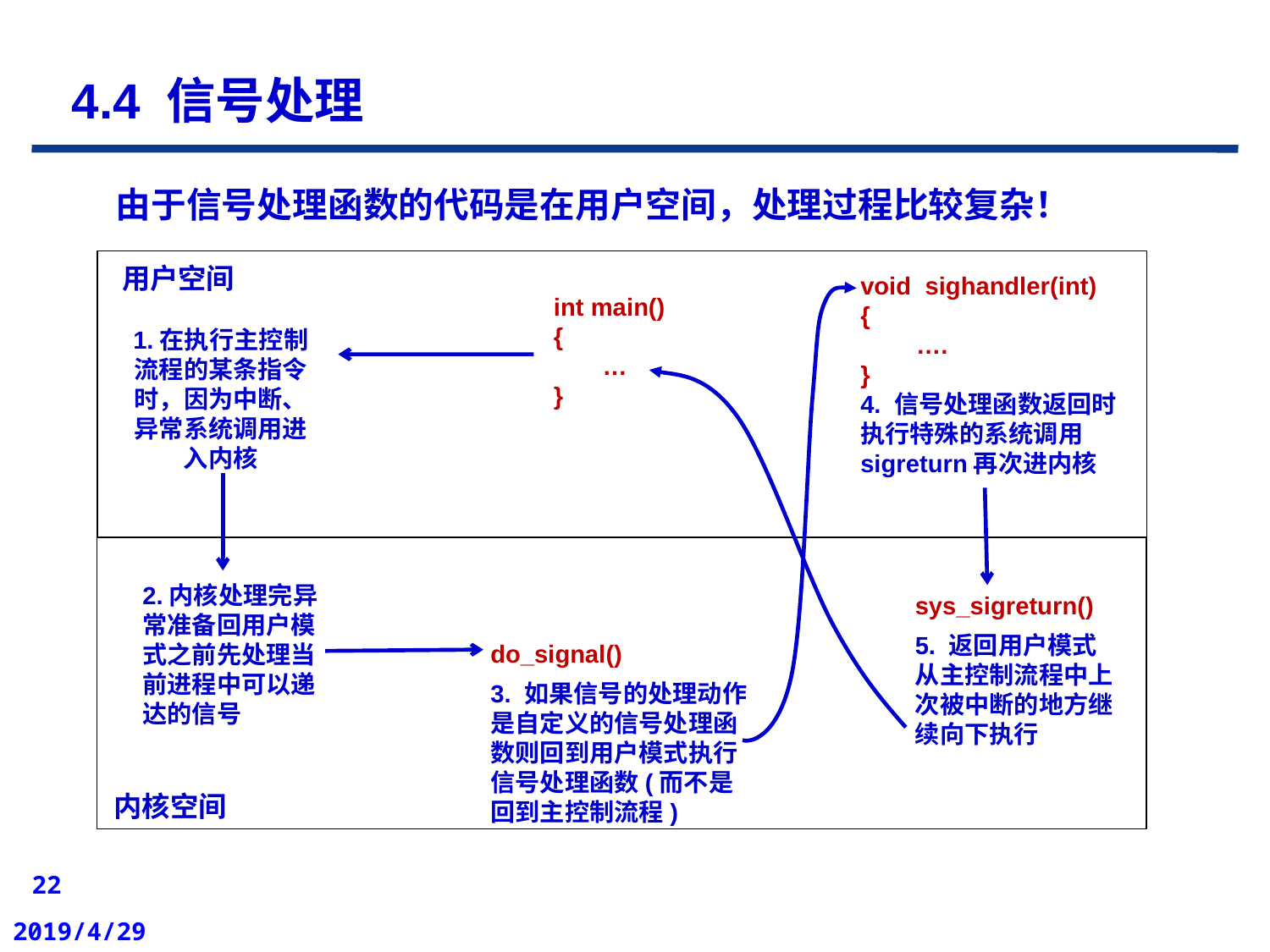

4.4 信号处理
由于信号处理函数的代码是在用户空间，处理过程比较复杂！

用户空间
void  sighandler(int)
{
        ….
}
4. 信号处理函数返回时执行特殊的系统调用sigreturn再次进内核
int main()
{
       …
}

1.在执行主控制流程的某条指令时，因为中断、异常系统调用进入内核

2.内核处理完异常准备回用户模式之前先处理当前进程中可以递达的信号
sys_sigreturn()
5. 返回用户模式从主控制流程中上次被中断的地方继续向下执行
do_signal()
3. 如果信号的处理动作是自定义的信号处理函数则回到用户模式执行信号处理函数(而不是回到主控制流程)
内核空间